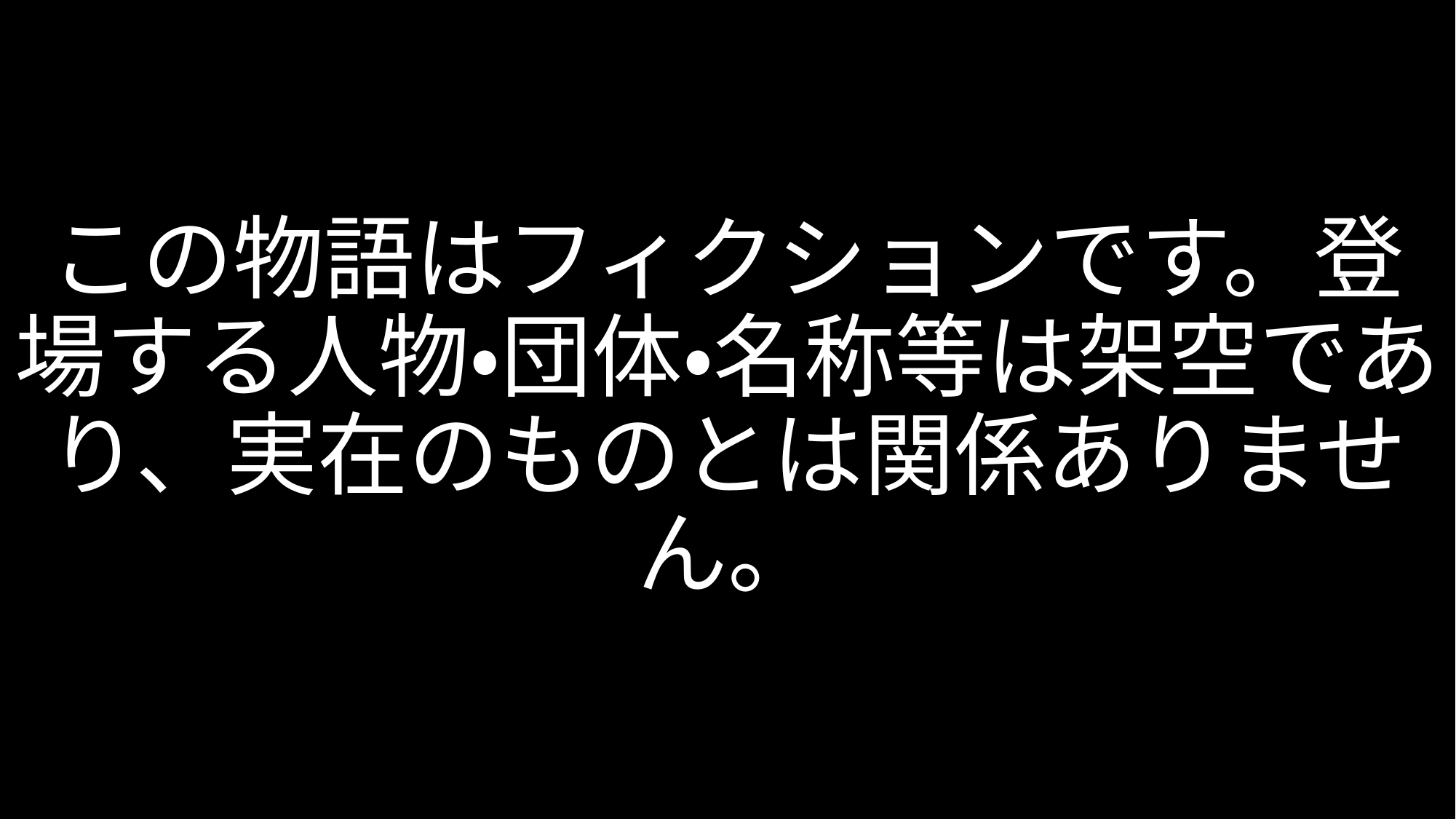

# この物語はフィクションです。登場する人物・団体・名称等は架空であり、実在のものとは関係ありません。